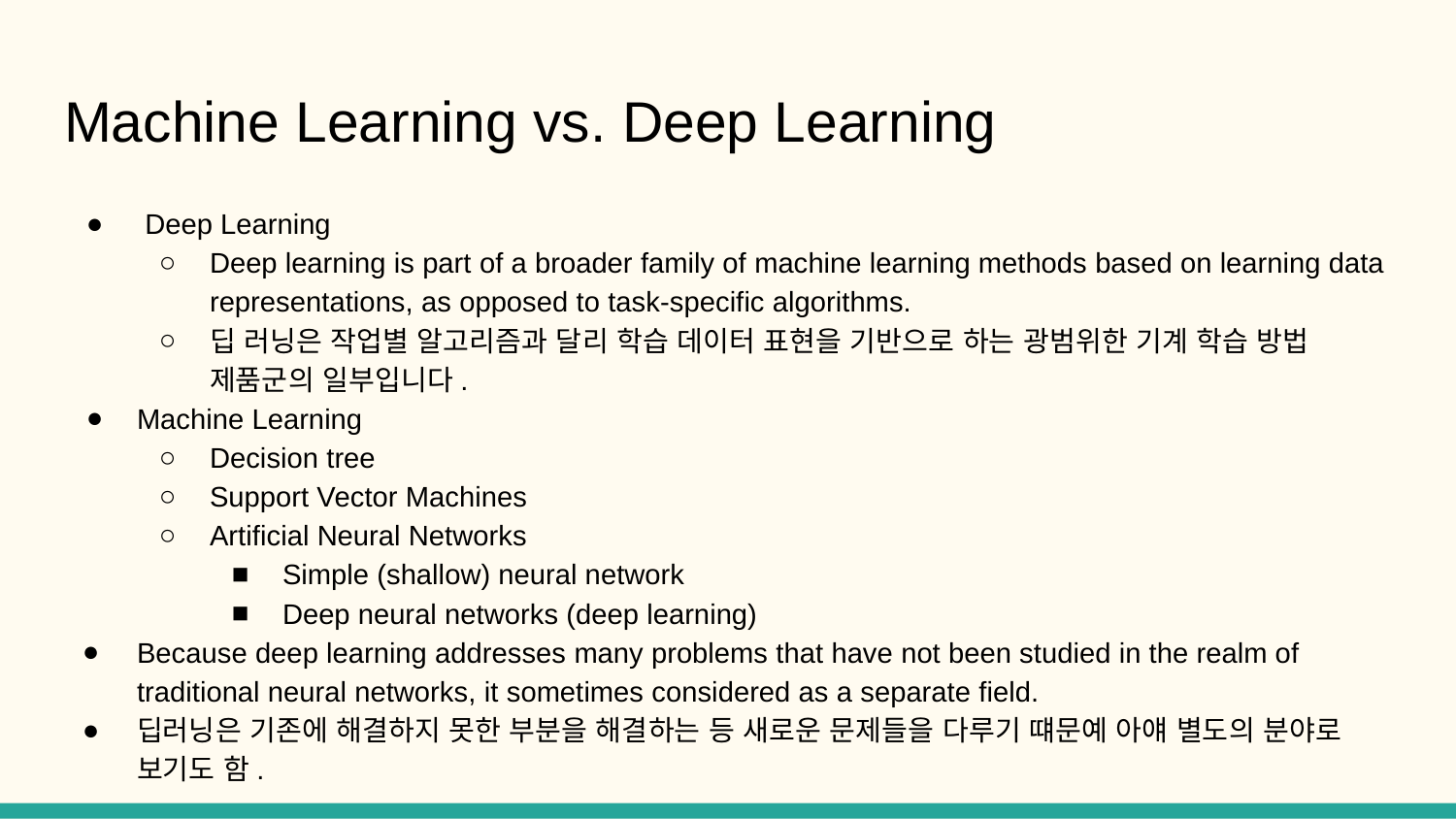

# Machine Learning vs. Deep Learning
 Deep Learning
Deep learning is part of a broader family of machine learning methods based on learning data representations, as opposed to task-specific algorithms.
딥 러닝은 작업별 알고리즘과 달리 학습 데이터 표현을 기반으로 하는 광범위한 기계 학습 방법 제품군의 일부입니다.
Machine Learning
Decision tree
Support Vector Machines
Artificial Neural Networks
Simple (shallow) neural network
Deep neural networks (deep learning)
Because deep learning addresses many problems that have not been studied in the realm of traditional neural networks, it sometimes considered as a separate field.
딥러닝은 기존에 해결하지 못한 부분을 해결하는 등 새로운 문제들을 다루기 떄문예 아얘 별도의 분야로 보기도 함.